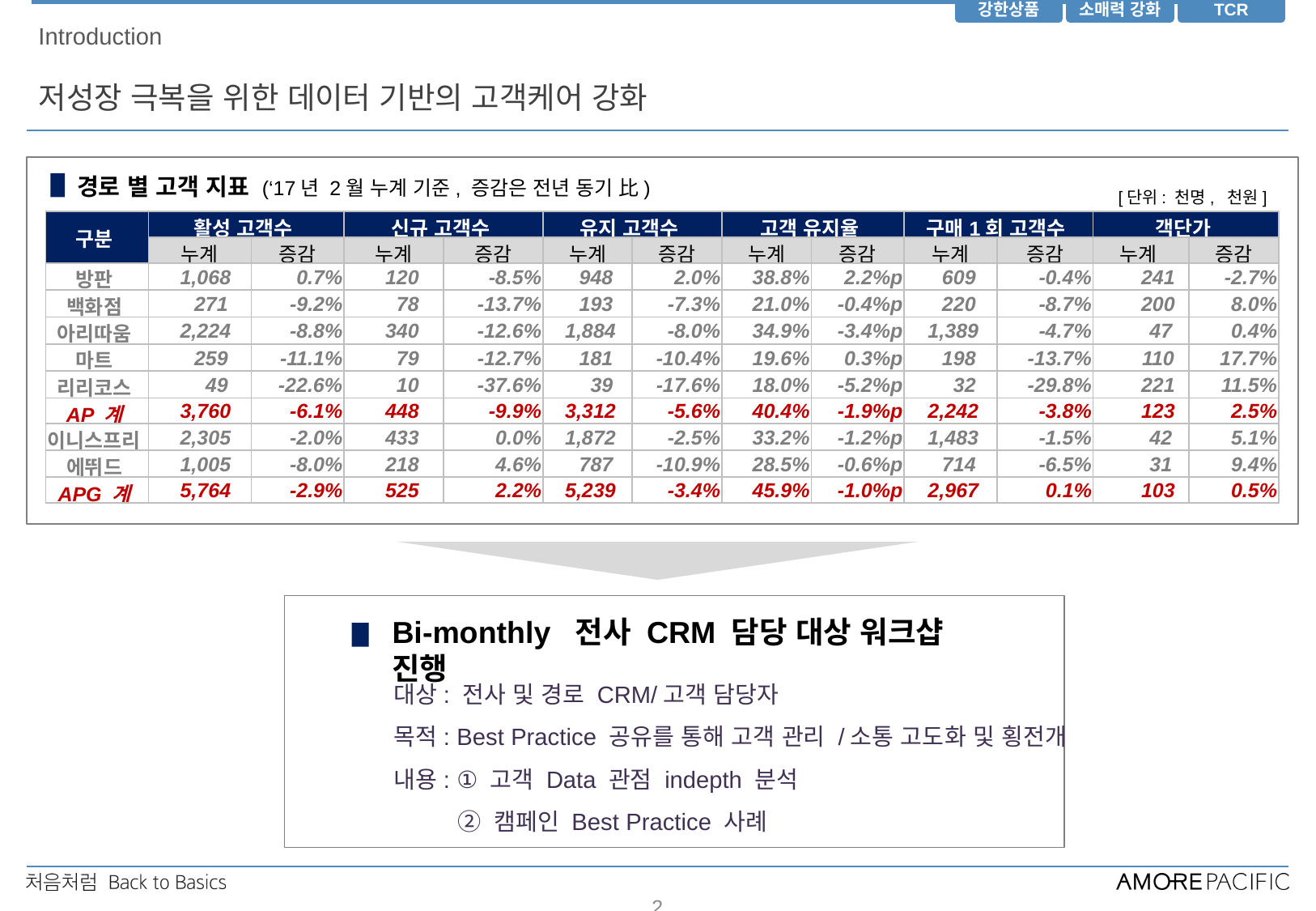

Introduction
저성장 극복을 위한 데이터 기반의 고객케어 강화

경로 별 고객 지표 (‘17년 2월 누계 기준, 증감은 전년 동기 比)

[단위: 천명,  천원]
| 구분 | 활성 고객수 |  | 신규 고객수 |  | 유지 고객수 |  | 고객 유지율 |  | 구매1회 고객수 |  | 객단가 |  |
| --- | --- | --- | --- | --- | --- | --- | --- | --- | --- | --- | --- | --- |
|  | 누계 | 증감 | 누계 | 증감 | 누계 | 증감 | 누계 | 증감 | 누계 | 증감 | 누계 | 증감 |
| 방판 | 1,068 | 0.7% | 120 | -8.5% | 948 | 2.0% | 38.8% | 2.2%p | 609 | -0.4% | 241 | -2.7% |
| 백화점 | 271 | -9.2% | 78 | -13.7% | 193 | -7.3% | 21.0% | -0.4%p | 220 | -8.7% | 200 | 8.0% |
| 아리따움 | 2,224 | -8.8% | 340 | -12.6% | 1,884 | -8.0% | 34.9% | -3.4%p | 1,389 | -4.7% | 47 | 0.4% |
| 마트 | 259 | -11.1% | 79 | -12.7% | 181 | -10.4% | 19.6% | 0.3%p | 198 | -13.7% | 110 | 17.7% |
| 리리코스 | 49 | -22.6% | 10 | -37.6% | 39 | -17.6% | 18.0% | -5.2%p | 32 | -29.8% | 221 | 11.5% |
| AP 계 | 3,760 | -6.1% | 448 | -9.9% | 3,312 | -5.6% | 40.4% | -1.9%p | 2,242 | -3.8% | 123 | 2.5% |
| 이니스프리 | 2,305 | -2.0% | 433 | 0.0% | 1,872 | -2.5% | 33.2% | -1.2%p | 1,483 | -1.5% | 42 | 5.1% |
| 에뛰드 | 1,005 | -8.0% | 218 | 4.6% | 787 | -10.9% | 28.5% | -0.6%p | 714 | -6.5% | 31 | 9.4% |
| APG 계 | 5,764 | -2.9% | 525 | 2.2% | 5,239 | -3.4% | 45.9% | -1.0%p | 2,967 | 0.1% | 103 | 0.5% |

Bi-monthly  전사 CRM 담당 대상 워크샵 진행

대상: 전사 및 경로 CRM/고객 담당자
목적: Best Practice 공유를 통해 고객 관리 /소통 고도화 및 횡전개
내용: ① 고객 Data 관점 indepth 분석
          ② 캠페인 Best Practice 사례
2